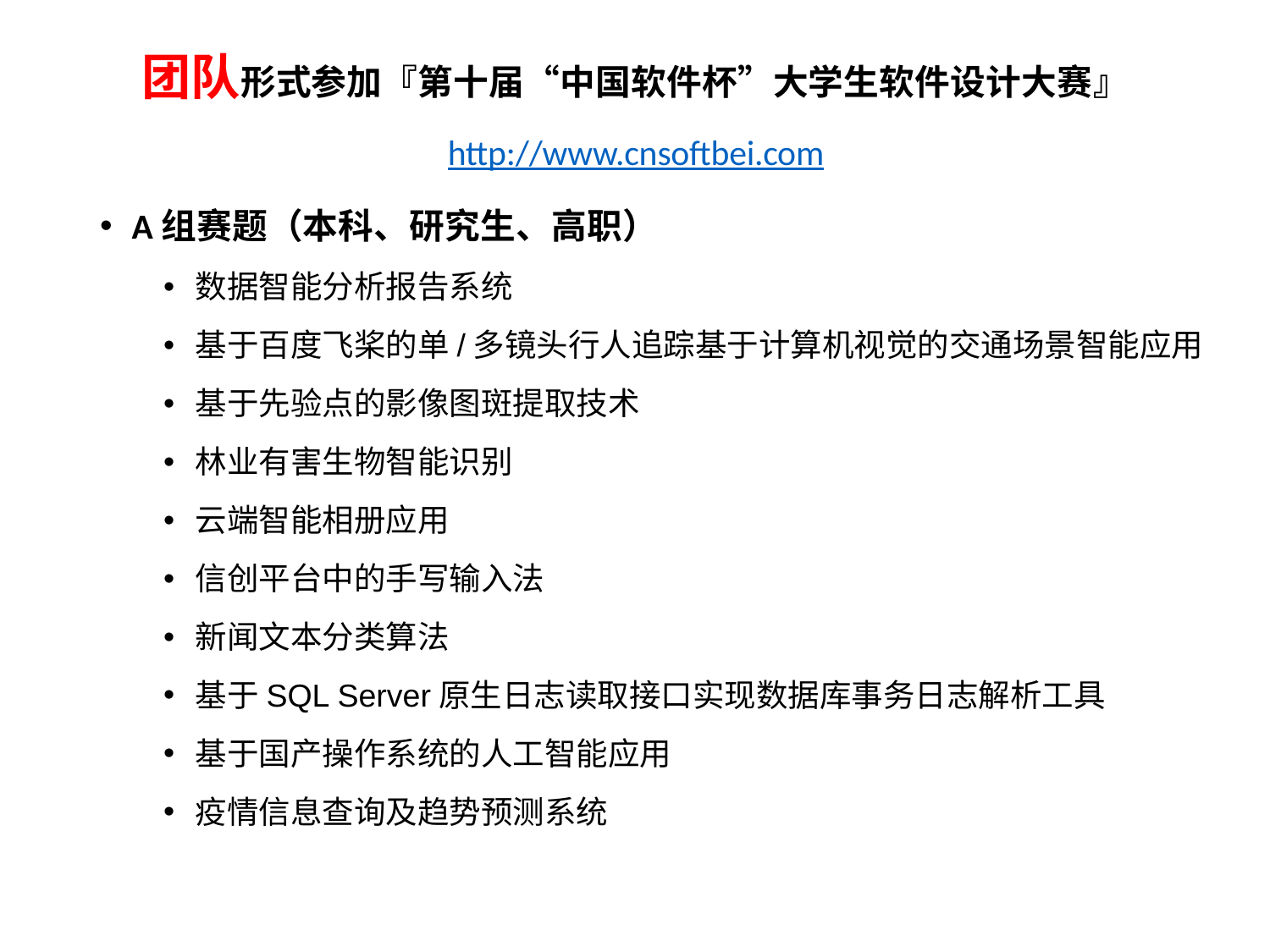

# 团队形式参加『第十届“中国软件杯”大学生软件设计大赛』
http://www.cnsoftbei.com
A组赛题（本科、研究生、高职）
数据智能分析报告系统
基于百度飞桨的单/多镜头行人追踪基于计算机视觉的交通场景智能应用
基于先验点的影像图斑提取技术
林业有害生物智能识别
云端智能相册应用
信创平台中的手写输入法
新闻文本分类算法
基于SQL Server原生日志读取接口实现数据库事务日志解析工具
基于国产操作系统的人工智能应用
疫情信息查询及趋势预测系统